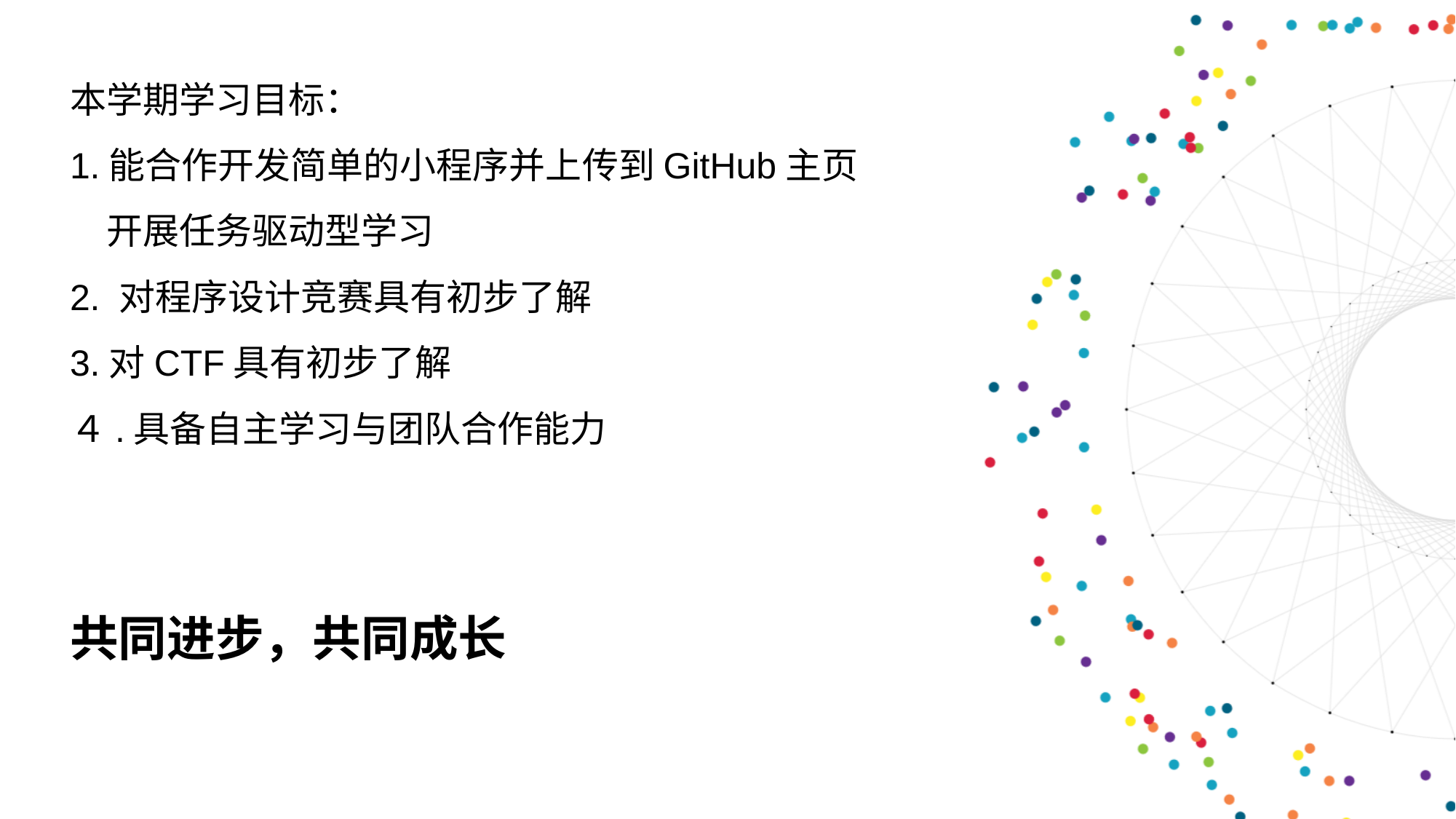

本学期学习目标：
1.能合作开发简单的小程序并上传到GitHub主页
　开展任务驱动型学习
2. 对程序设计竞赛具有初步了解
3.对CTF具有初步了解
４.具备自主学习与团队合作能力

共同进步，共同成长